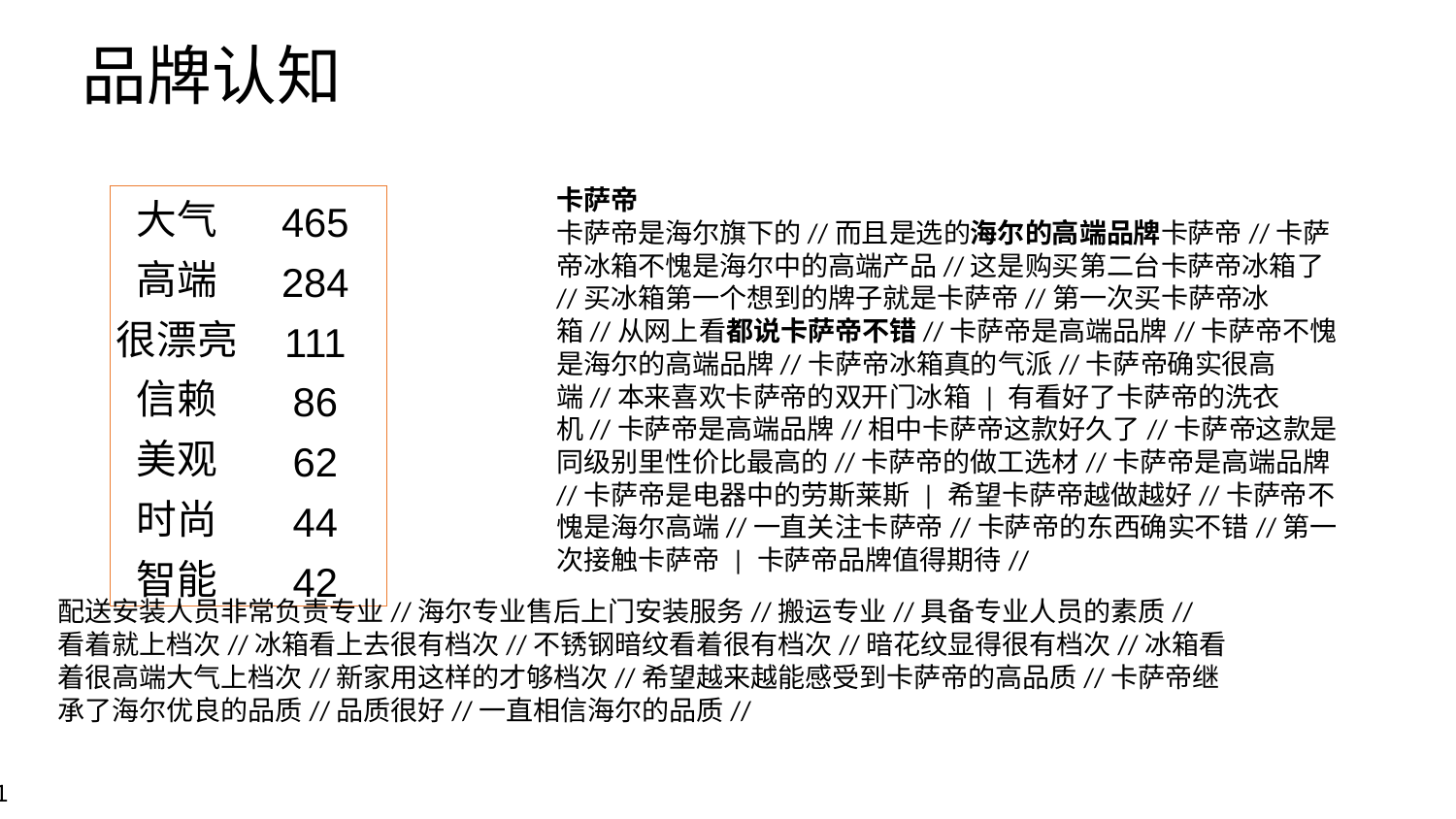

# 品牌认知
卡萨帝
卡萨帝是海尔旗下的//而且是选的海尔的高端品牌卡萨帝//卡萨帝冰箱不愧是海尔中的高端产品//这是购买第二台卡萨帝冰箱了//买冰箱第一个想到的牌子就是卡萨帝//第一次买卡萨帝冰箱//从网上看都说卡萨帝不错//卡萨帝是高端品牌//卡萨帝不愧是海尔的高端品牌//卡萨帝冰箱真的气派//卡萨帝确实很高端//本来喜欢卡萨帝的双开门冰箱 | 有看好了卡萨帝的洗衣机//卡萨帝是高端品牌//相中卡萨帝这款好久了//卡萨帝这款是同级别里性价比最高的//卡萨帝的做工选材//卡萨帝是高端品牌//卡萨帝是电器中的劳斯莱斯 | 希望卡萨帝越做越好//卡萨帝不愧是海尔高端//一直关注卡萨帝//卡萨帝的东西确实不错//第一次接触卡萨帝 | 卡萨帝品牌值得期待//
| 大气 | 465 |
| --- | --- |
| 高端 | 284 |
| 很漂亮 | 111 |
| 信赖 | 86 |
| 美观 | 62 |
| 时尚 | 44 |
| 智能 | 42 |
配送安装人员非常负责专业//海尔专业售后上门安装服务//搬运专业//具备专业人员的素质//
看着就上档次//冰箱看上去很有档次//不锈钢暗纹看着很有档次//暗花纹显得很有档次//冰箱看着很高端大气上档次//新家用这样的才够档次//希望越来越能感受到卡萨帝的高品质//卡萨帝继承了海尔优良的品质//品质很好//一直相信海尔的品质//